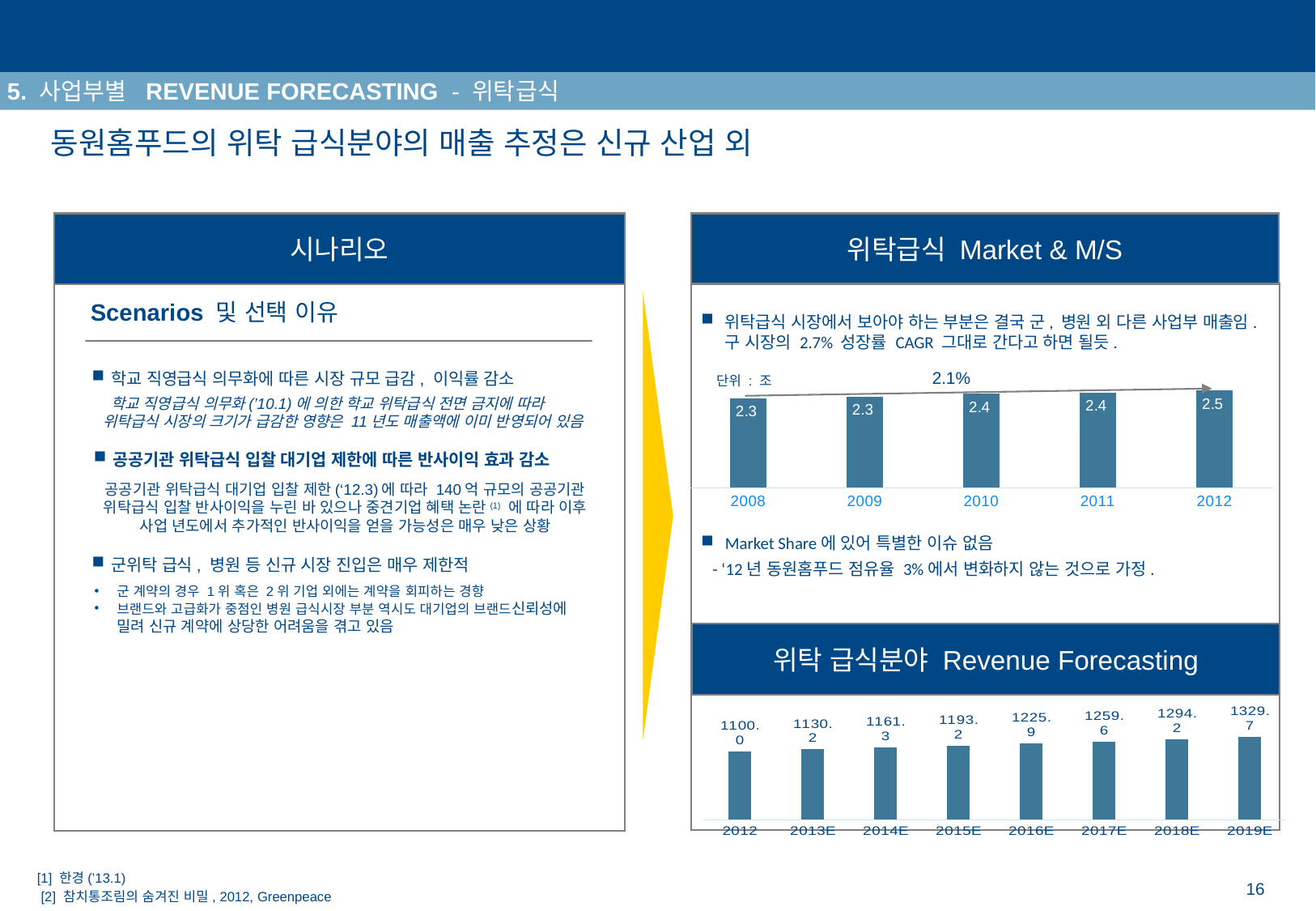

연도별 매출 추정
설명
5. 사업부별  REVENUE FORECASTING  - 위탁급식

동원홈푸드의 위탁 급식분야의 매출 추정은 신규 산업 외
시나리오

Scenarios 및 선택 이유

학교 직영급식 의무화에 따른 시장 규모 급감, 이익률 감소
 학교 직영급식 의무화(’10.1)에 의한 학교 위탁급식 전면 금지에 따라 위탁급식 시장의 크기가 급감한 영향은 11년도 매출액에 이미 반영되어 있음
공공기관 위탁급식 입찰 대기업 제한에 따른 반사이익 효과 감소
공공기관 위탁급식 대기업 입찰 제한(‘12.3)에 따라 140억 규모의 공공기관 위탁급식 입찰 반사이익을 누린 바 있으나 중견기업 혜택 논란(1) 에 따라 이후 사업 년도에서 추가적인 반사이익을 얻을 가능성은 매우 낮은 상황
군위탁 급식, 병원 등 신규 시장 진입은 매우 제한적
군 계약의 경우 1위 혹은 2위 기업 외에는 계약을 회피하는 경향
브랜드와 고급화가 중점인 병원 급식시장 부분 역시도 대기업의 브랜드신뢰성에 밀려 신규 계약에 상당한 어려움을 겪고 있음
위탁급식 Market & M/S

위탁급식 시장에서 보아야 하는 부분은 결국 군, 병원 외 다른 사업부 매출임. 구 시장의 2.7% 성장률 CAGR 그대로 간다고 하면 될듯.
2.1%
단위 : 조

### Chart

| Category |  |
|---|---|
| 2008 | 2.3000000000000003 |
| 2009 | 2.3430000000000004 |
| 2010 | 2.4095200000000006 |
| 2011 | 2.4445104000000004 |
| 2012 | 2.5004006080000005 |
Market Share에 있어 특별한 이슈 없음
   - ‘12년 동원홈푸드 점유율 3%에서 변화하지 않는 것으로 가정.
위탁 급식분야 Revenue Forecasting

### Chart

| Category |  |
|---|---|
| 2012 | 1100.0 |
| 2013E | 1130.213295849916 |
| 2014E | 1161.2564491963 |
| 2015E | 1193.1522534301107 |
| 2016E | 1225.9241279999999 |
| 2017E | 1259.5961356080136 |
| 2018E | 1294.1929998775915 |
| 2019E | 1329.7401235068578 |
[1] 한경(’13.1)
[2] 참치통조림의 숨겨진 비밀, 2012, Greenpeace